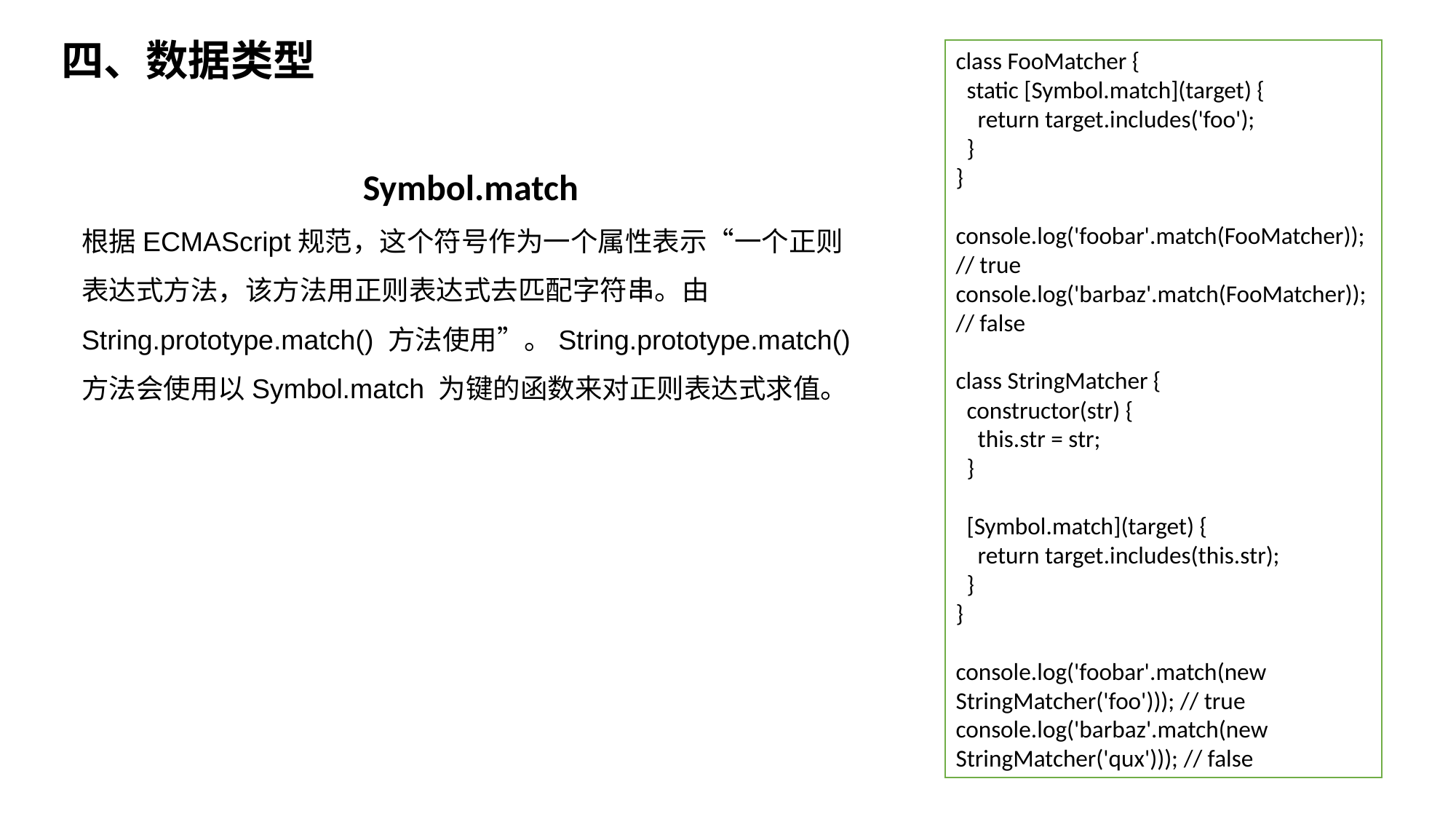

四、数据类型
class FooMatcher {
  static [Symbol.match](target) {
    return target.includes('foo');
  }
}

console.log('foobar'.match(FooMatcher)); // true
console.log('barbaz'.match(FooMatcher)); // false

class StringMatcher {
  constructor(str) {
    this.str = str;
  }

  [Symbol.match](target) {
    return target.includes(this.str);
  }
}

console.log('foobar'.match(new StringMatcher('foo'))); // true
console.log('barbaz'.match(new StringMatcher('qux'))); // false
Symbol.match
根据ECMAScript规范，这个符号作为一个属性表示“一个正则表达式方法，该方法用正则表达式去匹配字符串。由String.prototype.match() 方法使用”。String.prototype.match() 方法会使用以Symbol.match 为键的函数来对正则表达式求值。